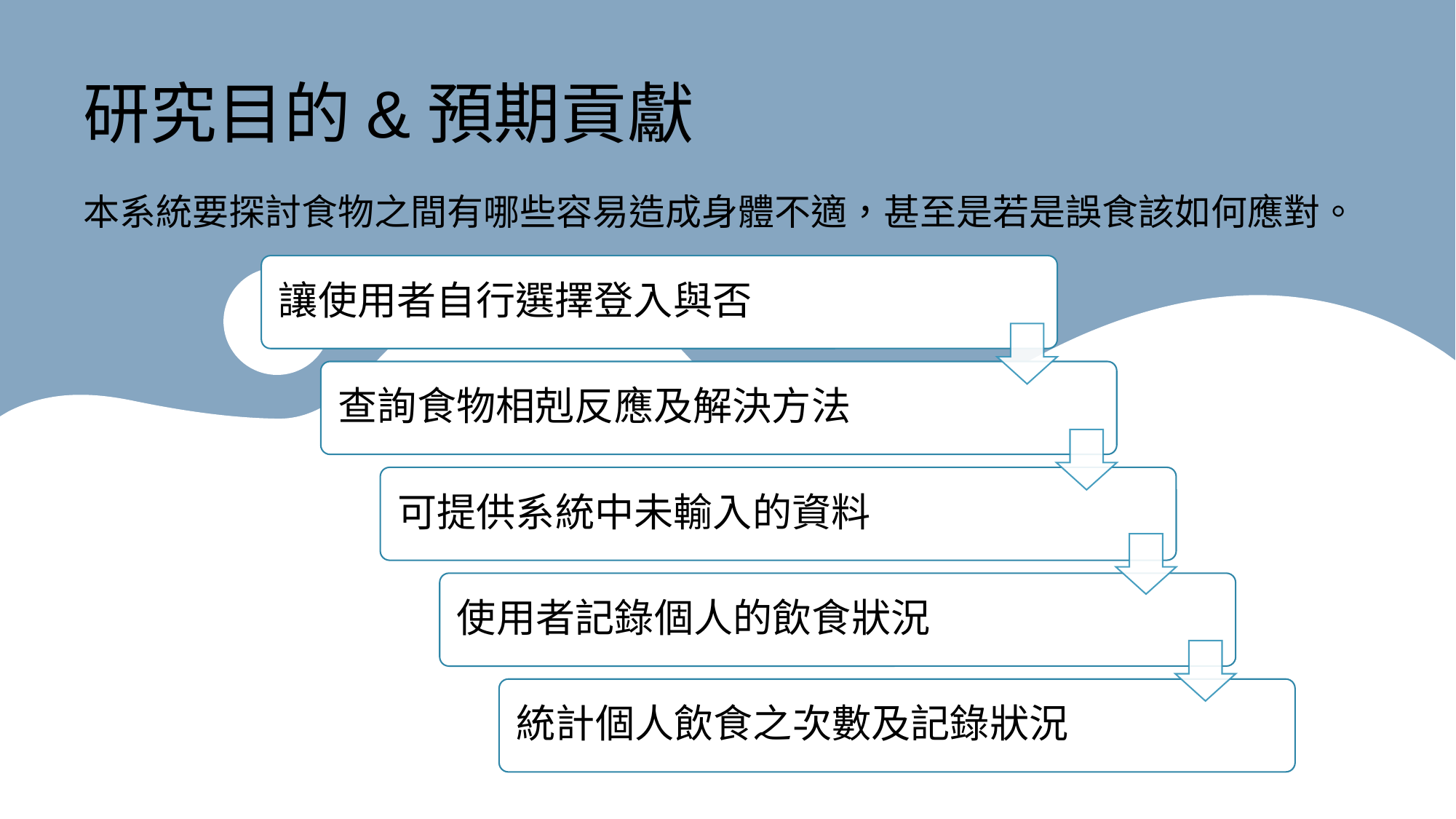

# 研究目的&預期貢獻
本系統要探討食物之間有哪些容易造成身體不適，甚至是若是誤食該如何應對。

讓使用者自行選擇登入與否
查詢食物相剋反應及解決方法
可提供系統中未輸入的資料
使用者記錄個人的飲食狀況
統計個人飲食之次數及記錄狀況